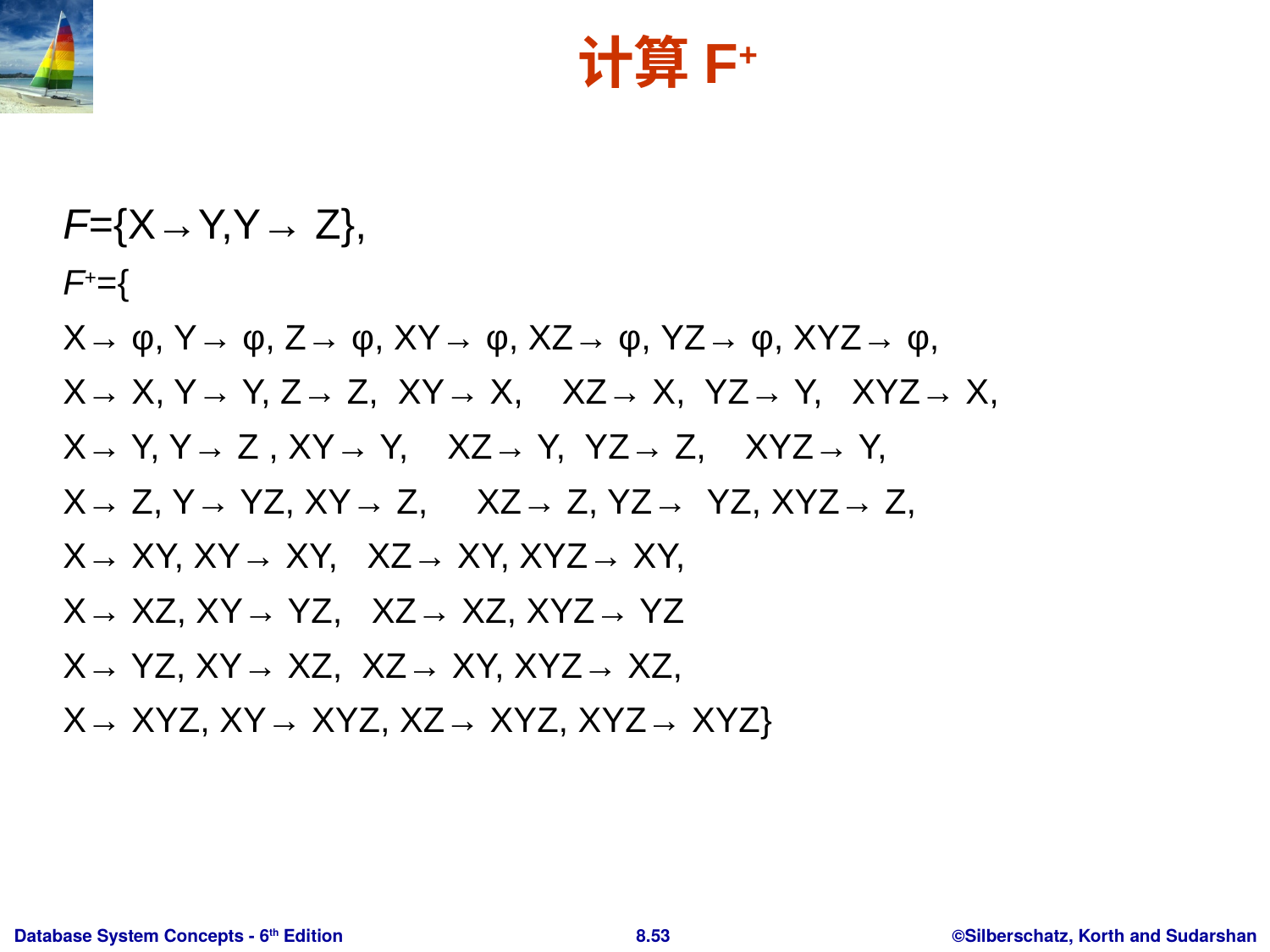

# 计算F+
F={X→Y,Y→ Z},
F+={
X→ φ, Y→ φ, Z→ φ, XY→ φ, XZ→ φ, YZ→ φ, XYZ→ φ,
X→ X, Y→ Y, Z→ Z,  XY→ X,    XZ→ X,  YZ→ Y,   XYZ→ X,
X→ Y, Y→ Z , XY→ Y,    XZ→ Y,  YZ→ Z,    XYZ→ Y,
X→ Z, Y→ YZ, XY→ Z,     XZ→ Z, YZ→  YZ, XYZ→ Z,
X→ XY, XY→ XY,   XZ→ XY, XYZ→ XY,
X→ XZ, XY→ YZ,   XZ→ XZ, XYZ→ YZ
X→ YZ, XY→ XZ,  XZ→ XY, XYZ→ XZ,
X→ XYZ, XY→ XYZ, XZ→ XYZ, XYZ→ XYZ}